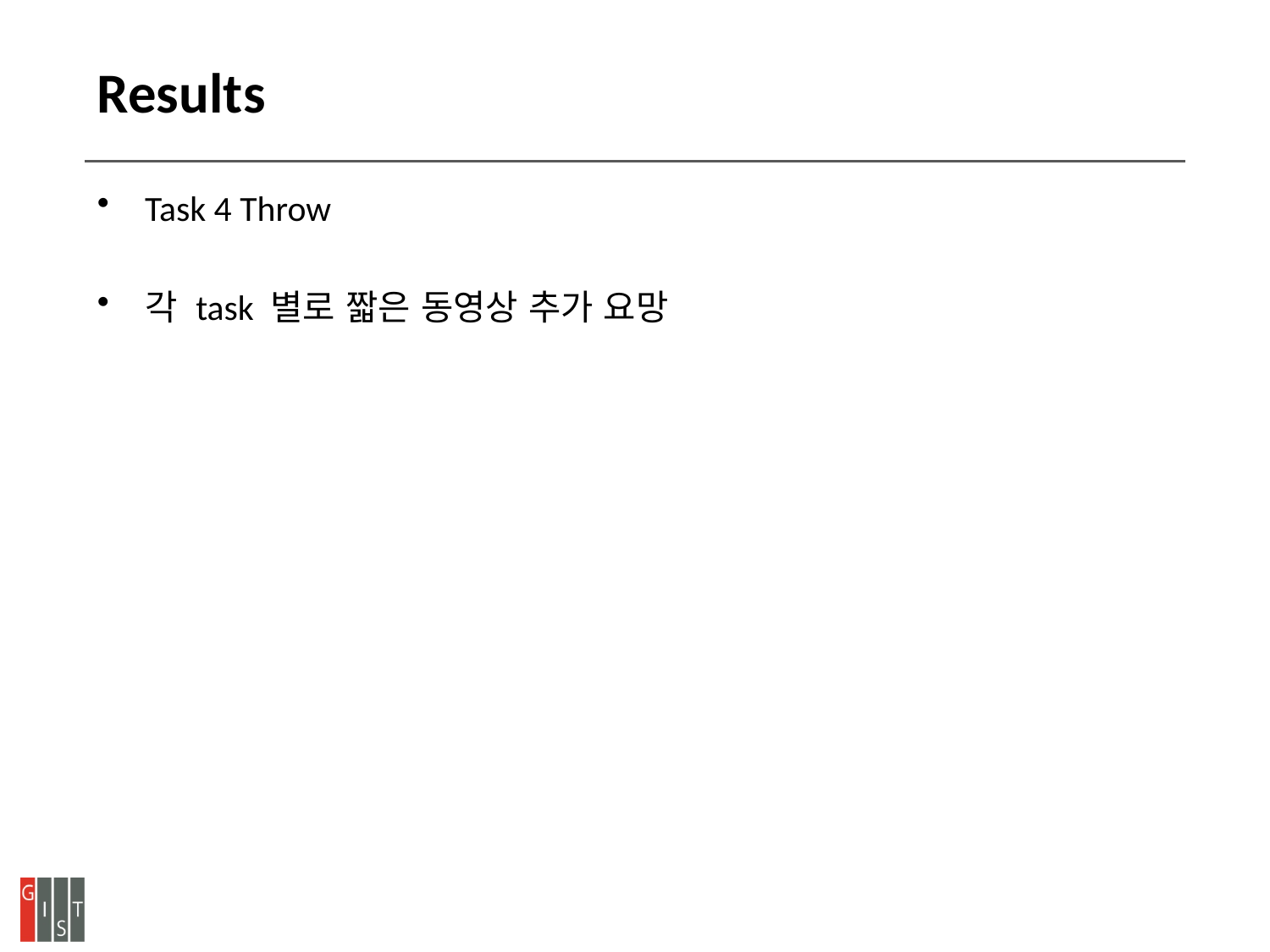

# Results
Task 4 Throw

각 task 별로 짧은 동영상 추가 요망